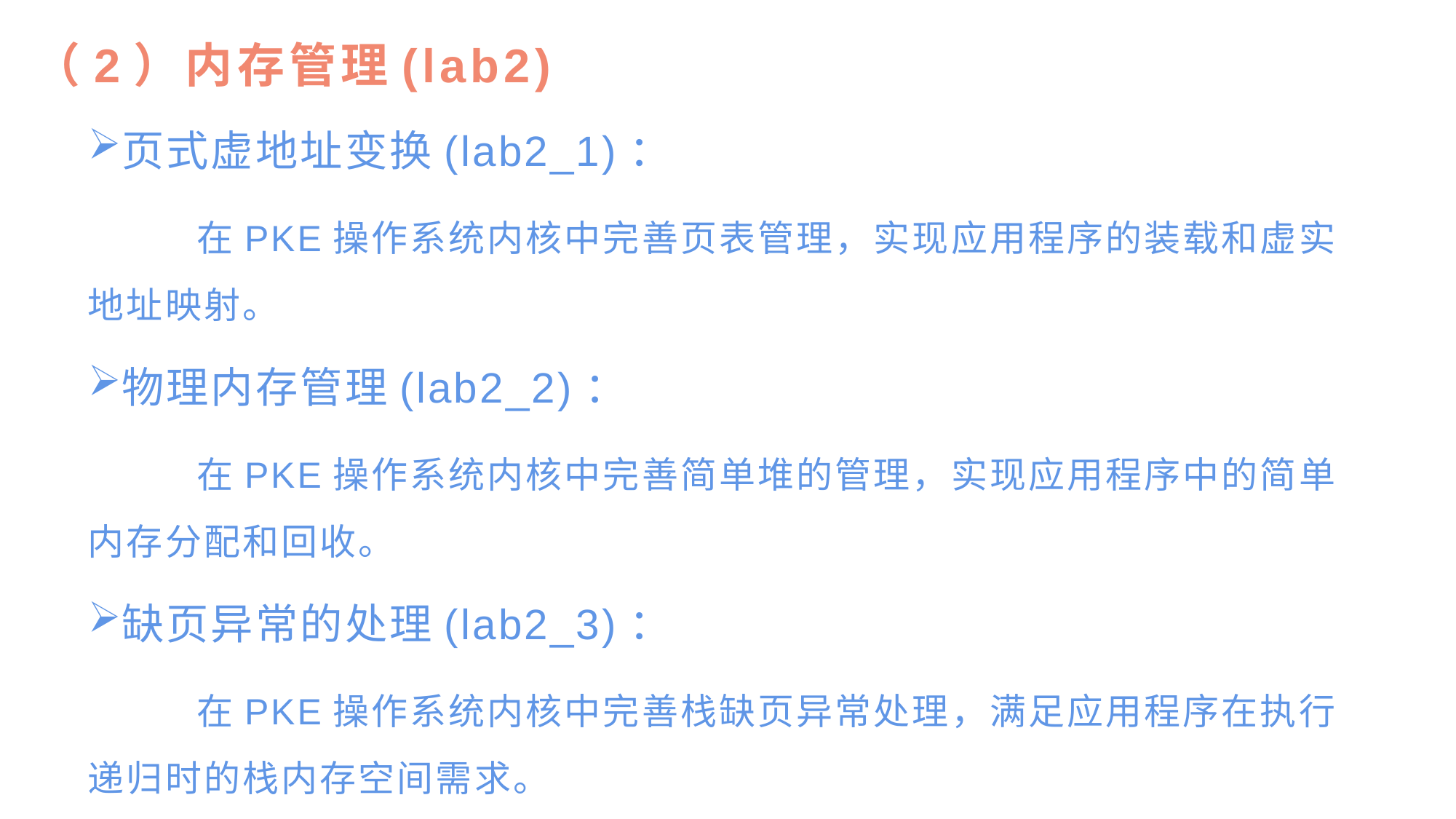

# （2）内存管理(lab2)
页式虚地址变换(lab2_1)：
	在PKE操作系统内核中完善页表管理，实现应用程序的装载和虚实地址映射。
物理内存管理(lab2_2)：
	在PKE操作系统内核中完善简单堆的管理，实现应用程序中的简单内存分配和回收。
缺页异常的处理(lab2_3)：
	在PKE操作系统内核中完善栈缺页异常处理，满足应用程序在执行递归时的栈内存空间需求。